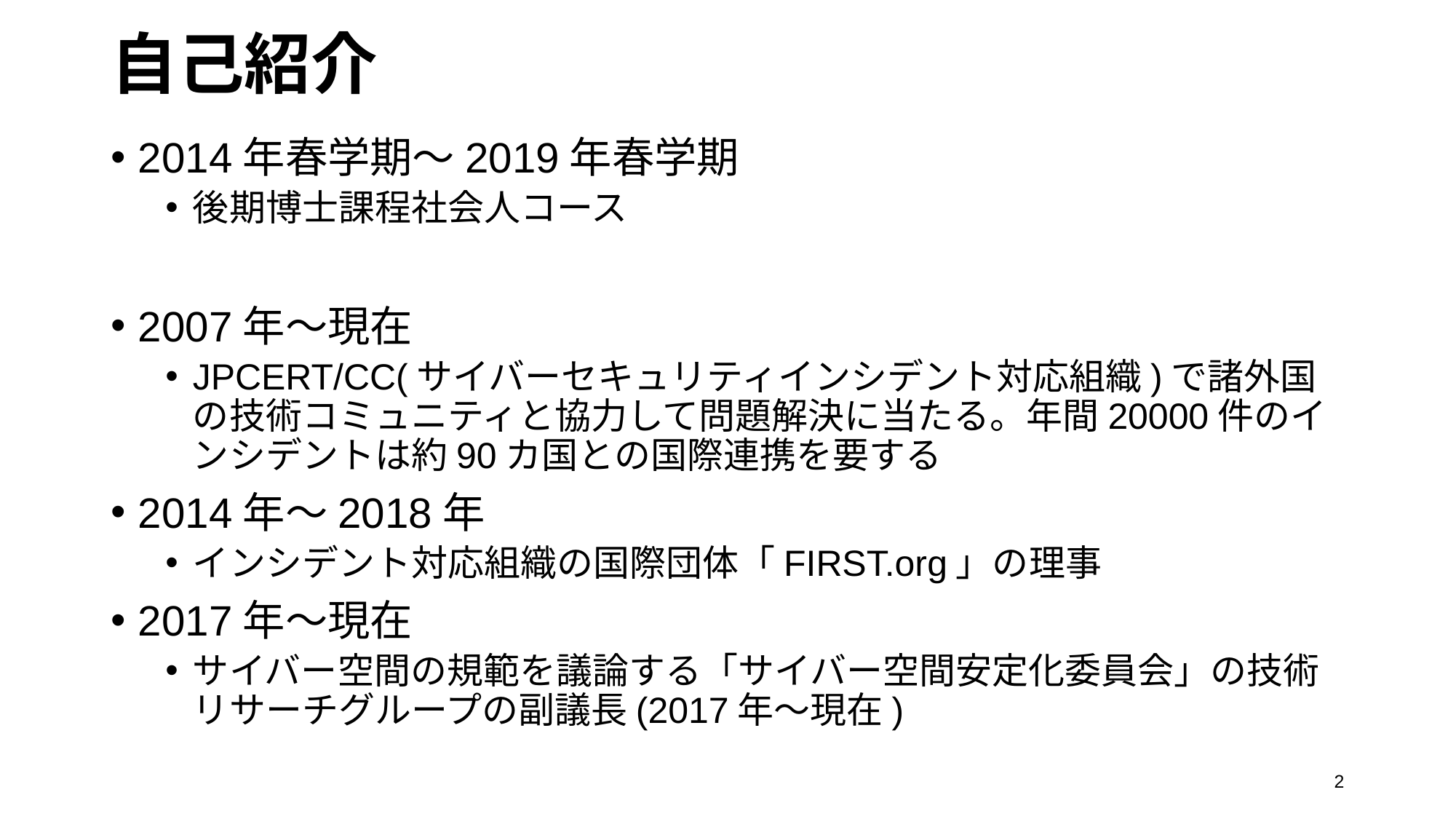

# 自己紹介
2014年春学期〜2019年春学期
後期博士課程社会人コース

2007年〜現在
JPCERT/CC(サイバーセキュリティインシデント対応組織)で諸外国の技術コミュニティと協力して問題解決に当たる。年間20000件のインシデントは約90カ国との国際連携を要する
2014年〜2018年
インシデント対応組織の国際団体「FIRST.org」の理事
2017年〜現在
サイバー空間の規範を議論する「サイバー空間安定化委員会」の技術リサーチグループの副議長(2017年〜現在)
2